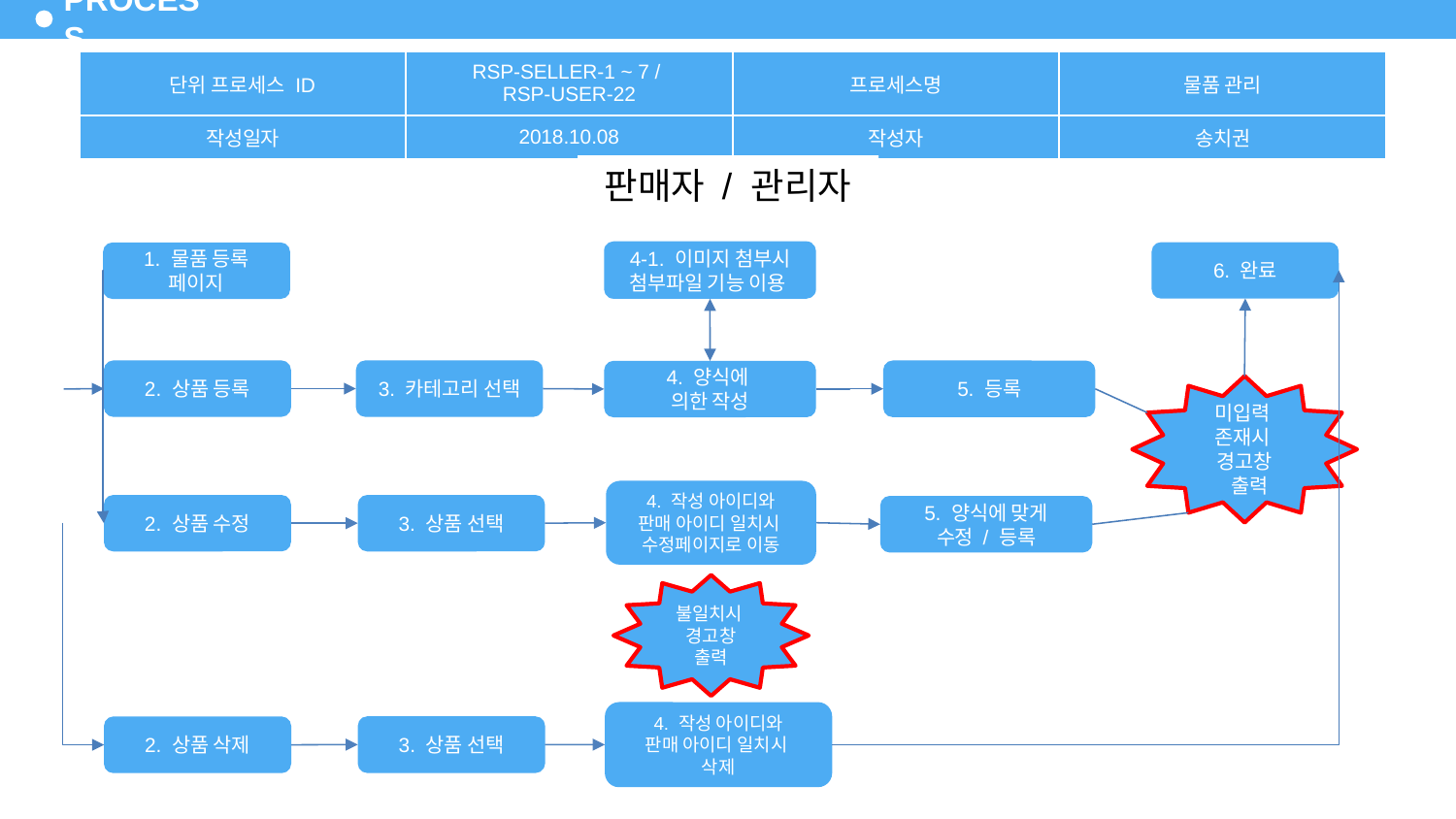

# PROCESS
| 단위 프로세스 ID | RSP-SELLER-1 ~ 7 / RSP-USER-22 | 프로세스명 | 물품 관리 |
| --- | --- | --- | --- |
| 작성일자 | 2018.10.08 | 작성자 | 송치권 |
판매자 / 관리자
4-1. 이미지 첨부시 첨부파일 기능 이용
6. 완료
1. 물품 등록
페이지
2. 상품 등록
3. 카테고리 선택
5. 등록
4. 양식에
의한 작성
미입력  존재시
경고창
 출력
4. 작성 아이디와
판매 아이디 일치시
수정페이지로 이동
2. 상품 수정
3. 상품 선택
5. 양식에 맞게
수정 / 등록
불일치시
경고창 출력
4. 작성 아이디와
판매 아이디 일치시
삭제
3. 상품 선택
2. 상품 삭제